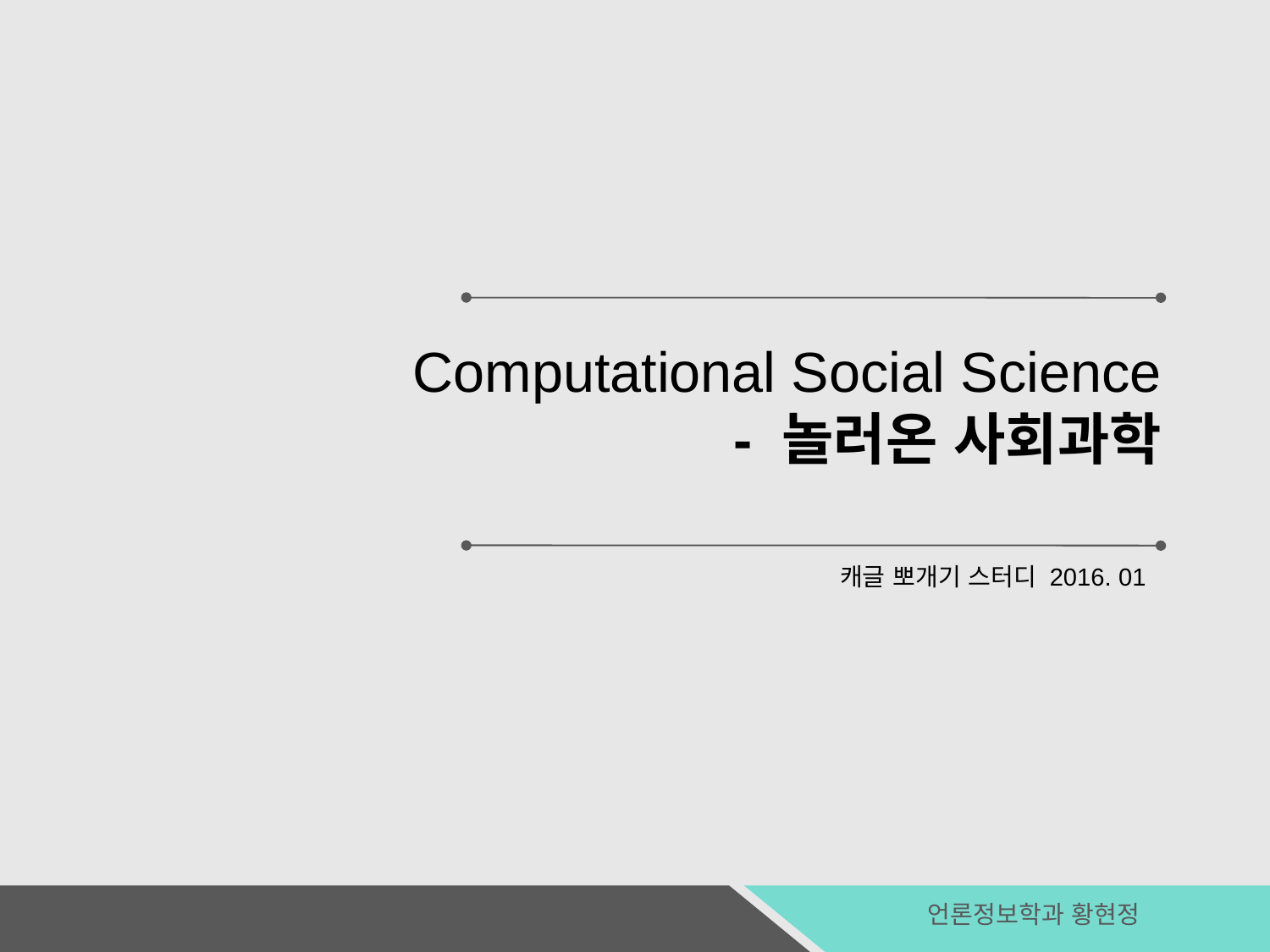

# Computational Social Science - 놀러온 사회과학
캐글 뽀개기 스터디 2016. 01

언론정보학과 황현정